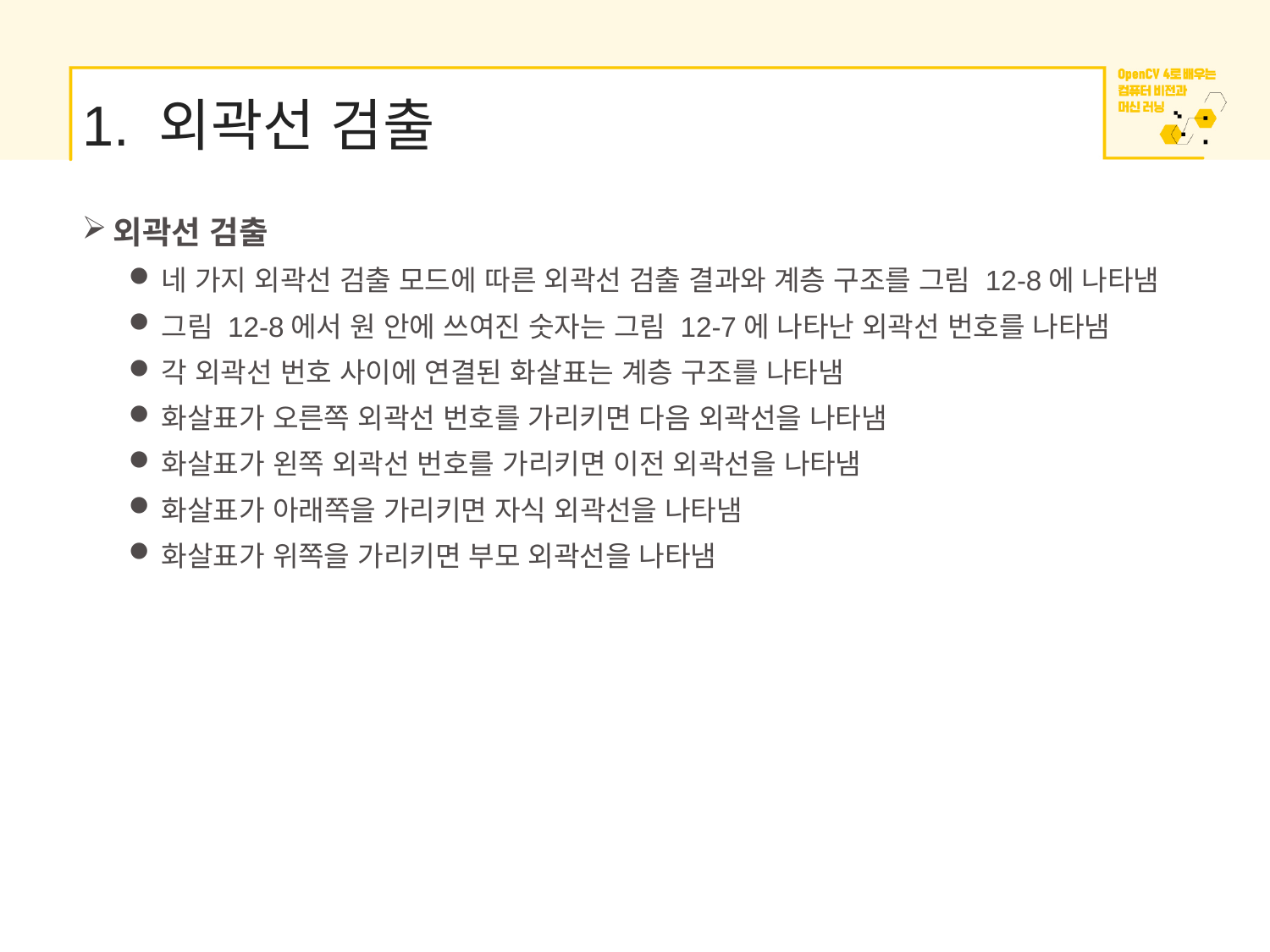

# 1. 외곽선 검출
외곽선 검출
네 가지 외곽선 검출 모드에 따른 외곽선 검출 결과와 계층 구조를 그림 12-8에 나타냄
그림 12-8에서 원 안에 쓰여진 숫자는 그림 12-7에 나타난 외곽선 번호를 나타냄
각 외곽선 번호 사이에 연결된 화살표는 계층 구조를 나타냄
화살표가 오른쪽 외곽선 번호를 가리키면 다음 외곽선을 나타냄
화살표가 왼쪽 외곽선 번호를 가리키면 이전 외곽선을 나타냄
화살표가 아래쪽을 가리키면 자식 외곽선을 나타냄
화살표가 위쪽을 가리키면 부모 외곽선을 나타냄